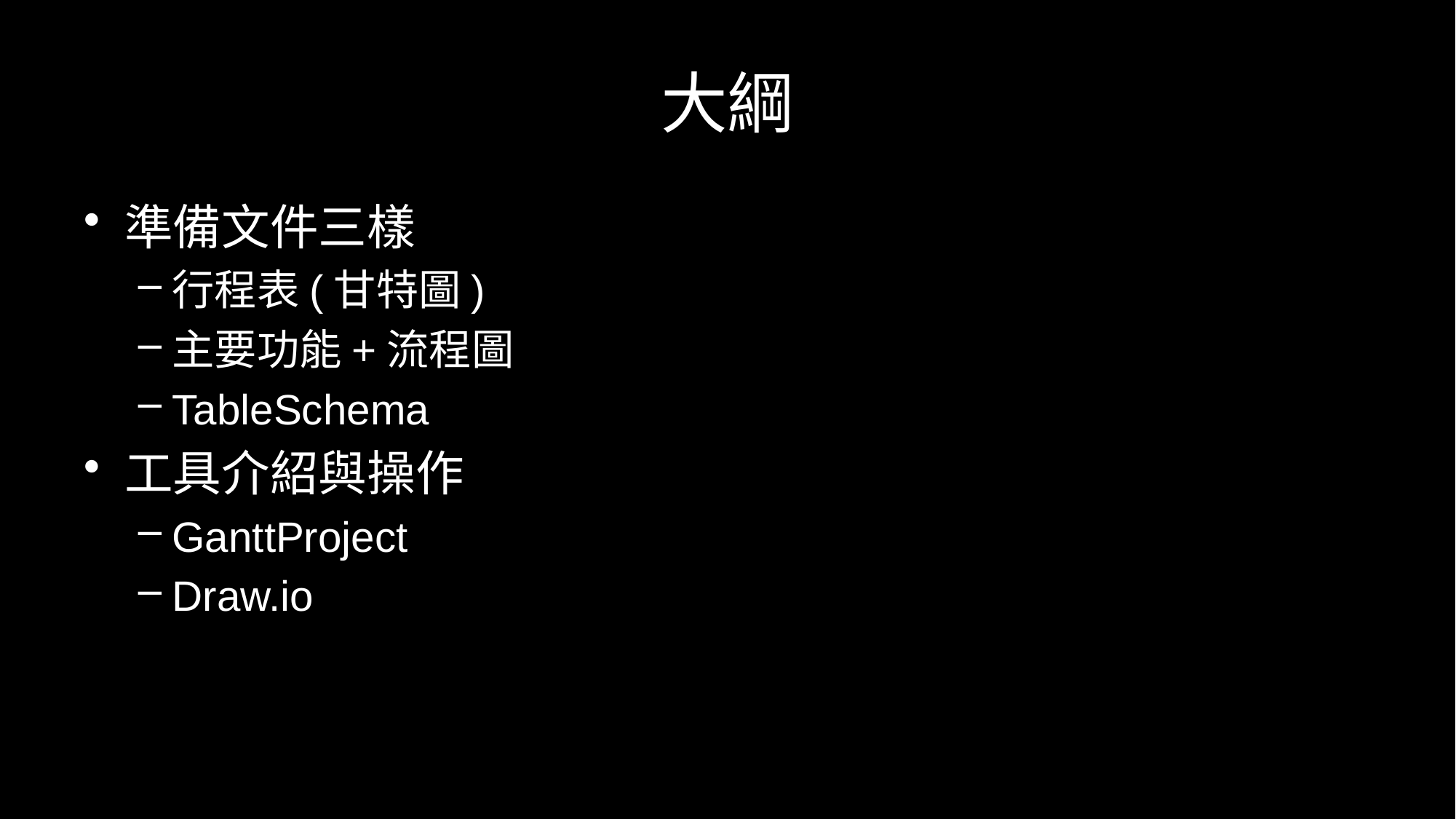

# 大綱
準備文件三樣
行程表(甘特圖)
主要功能+流程圖
TableSchema
工具介紹與操作
GanttProject
Draw.io